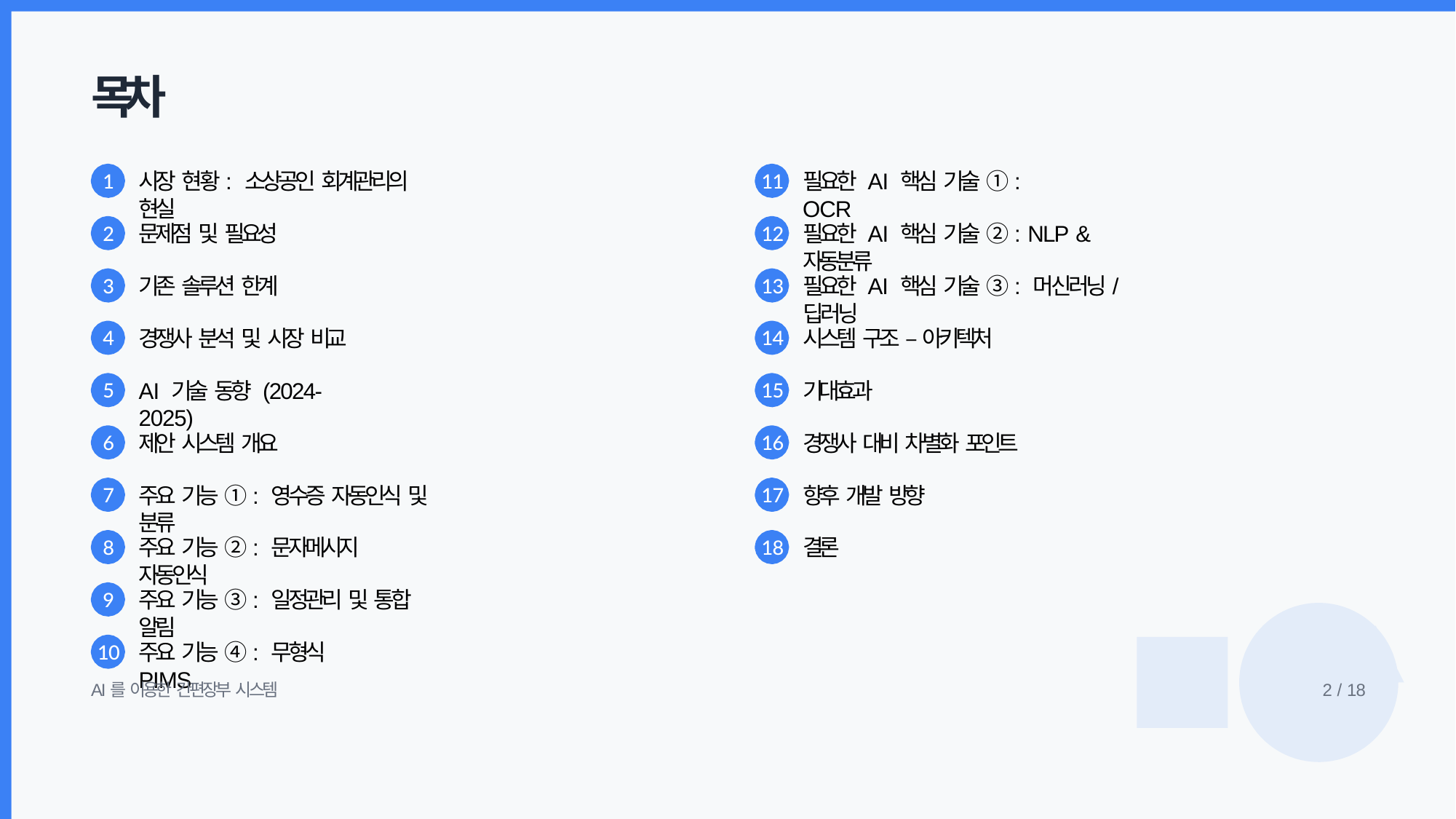

# 목차

시장 현황: 소상공인 회계관리의 현실
필요한 AI 핵심 기술 ①: OCR
1
11

문제점 및 필요성
필요한 AI 핵심 기술 ②: NLP & 자동분류
2
12

기존 솔루션 한계
필요한 AI 핵심 기술 ③: 머신러닝/딥러닝
3
13

경쟁사 분석 및 시장 비교
시스템 구조 – 아키텍처
4
14

AI 기술 동향 (2024-2025)
기대효과
5
15

제안 시스템 개요
경쟁사 대비 차별화 포인트
6
16

주요 기능 ①: 영수증 자동인식 및 분류
향후 개발 방향
7
17

주요 기능 ②: 문자메시지 자동인식
결론
8
18

주요 기능 ③: 일정관리 및 통합 알림
9

주요 기능 ④: 무형식 PIMS
10
AI를 이용한 간편장부 시스템
2 / 18